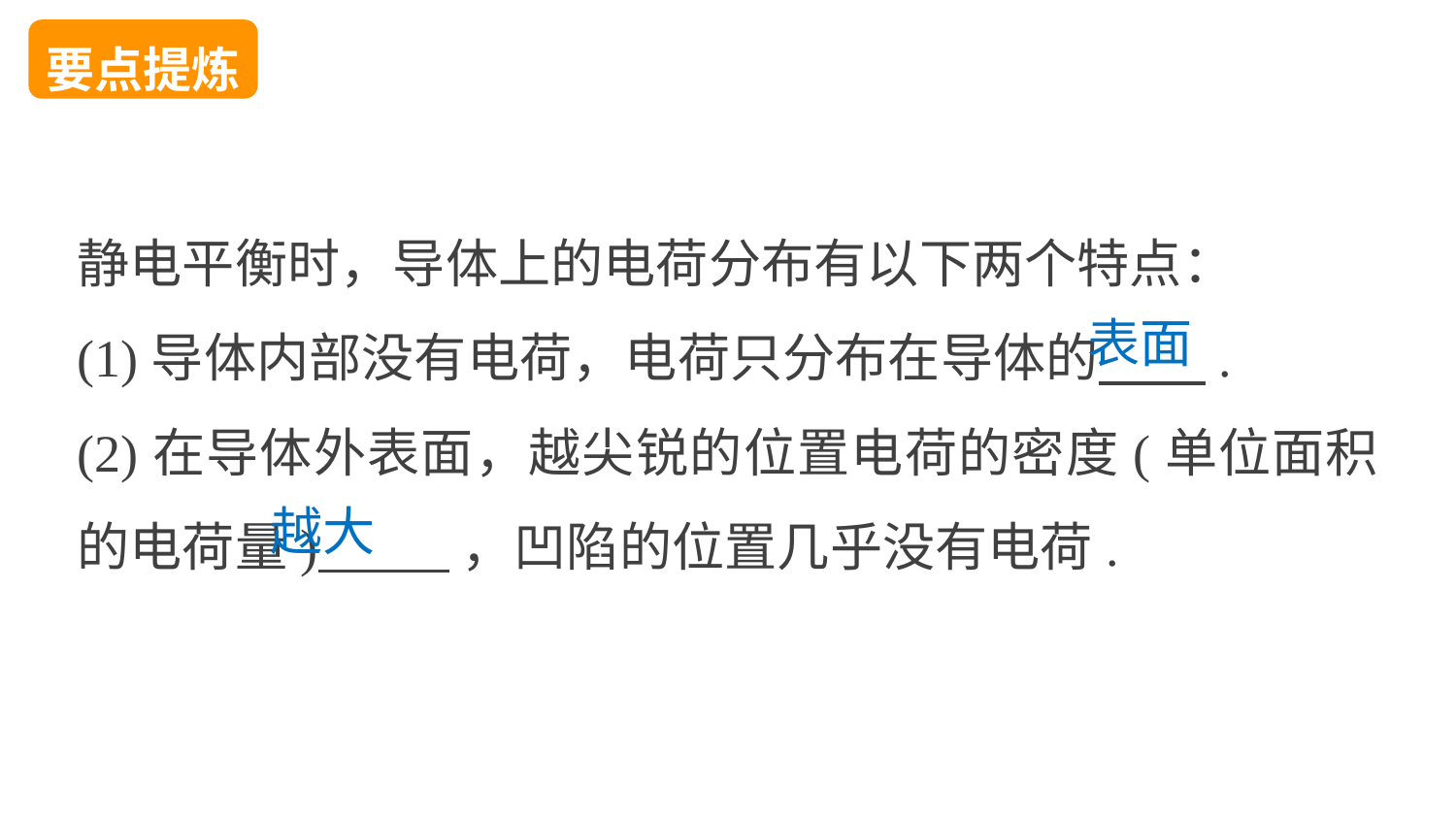

要点提炼
静电平衡时，导体上的电荷分布有以下两个特点：
(1)导体内部没有电荷，电荷只分布在导体的         .
(2)在导体外表面，越尖锐的位置电荷的密度(单位面积的电荷量)          ，凹陷的位置几乎没有电荷.
表面
越大